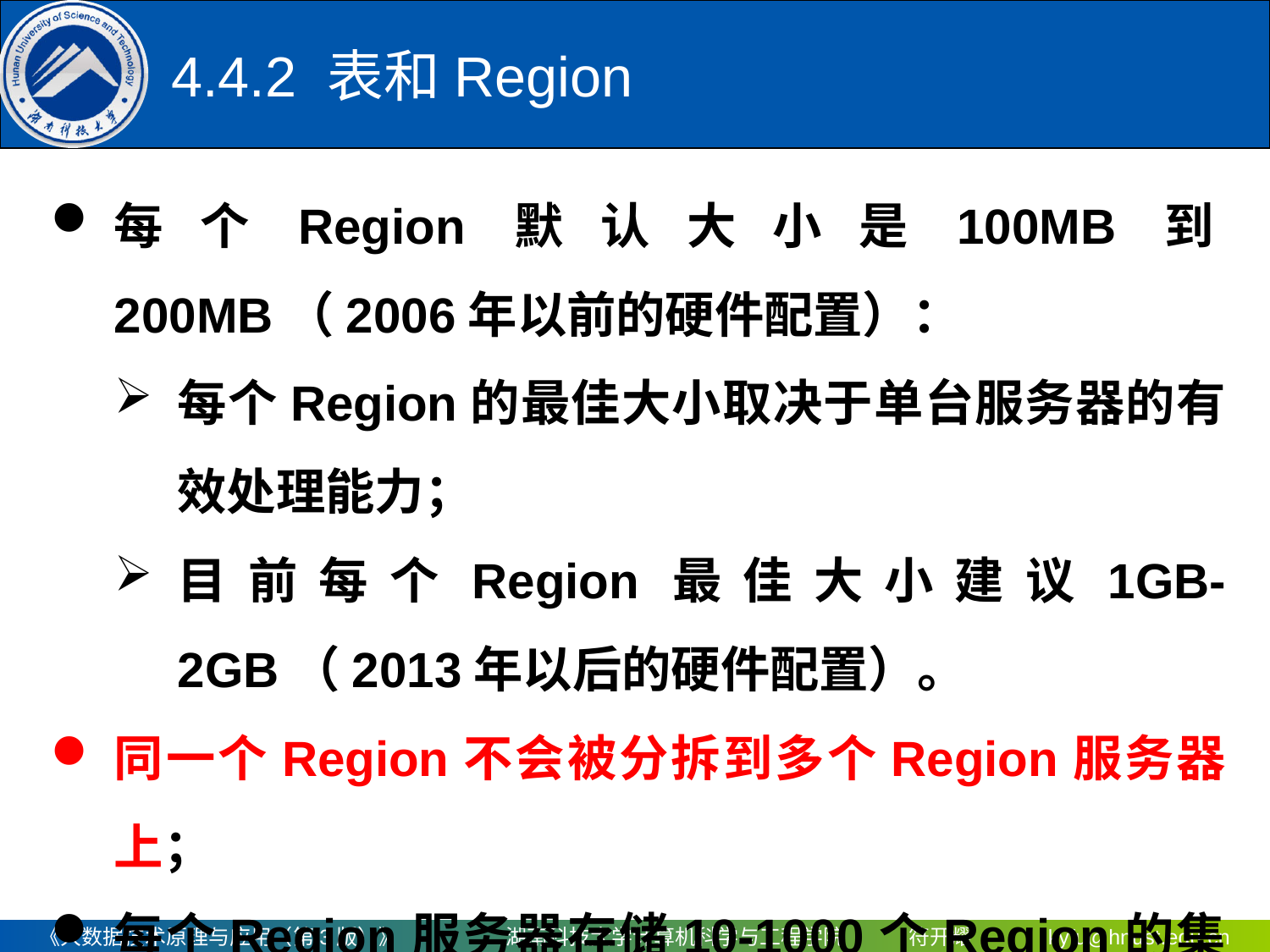

# 4.4.2	 表和Region
每个Region默认大小是100MB到200MB（2006年以前的硬件配置）：
每个Region的最佳大小取决于单台服务器的有效处理能力；
目前每个Region最佳大小建议1GB-2GB（2013年以后的硬件配置）。
同一个Region不会被分拆到多个Region服务器上；
每个Region服务器存储10-1000个Region的集合。